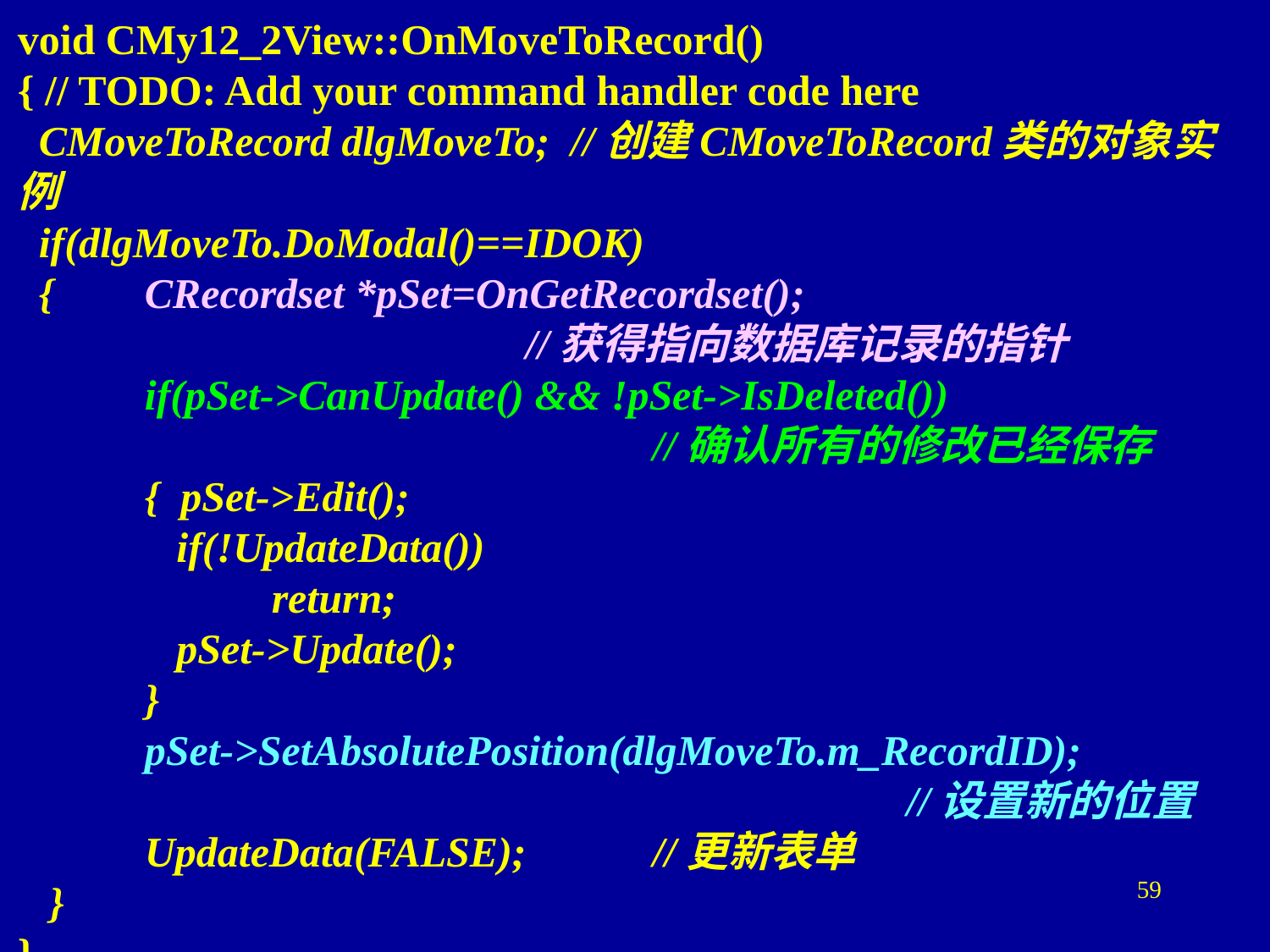

void CMy12_2View::OnMoveToRecord()
{ // TODO: Add your command handler code here
  CMoveToRecord dlgMoveTo;  //创建CMoveToRecord类的对象实例
  if(dlgMoveTo.DoModal()==IDOK)
  { 	CRecordset *pSet=OnGetRecordset();
				//获得指向数据库记录的指针
	if(pSet->CanUpdate() && !pSet->IsDeleted())
					//确认所有的修改已经保存
	{  pSet->Edit();
	   if(!UpdateData())
		return;
	   pSet->Update();
	}
	pSet->SetAbsolutePosition(dlgMoveTo.m_RecordID);
							//设置新的位置
	UpdateData(FALSE);	//更新表单
   }
}
59